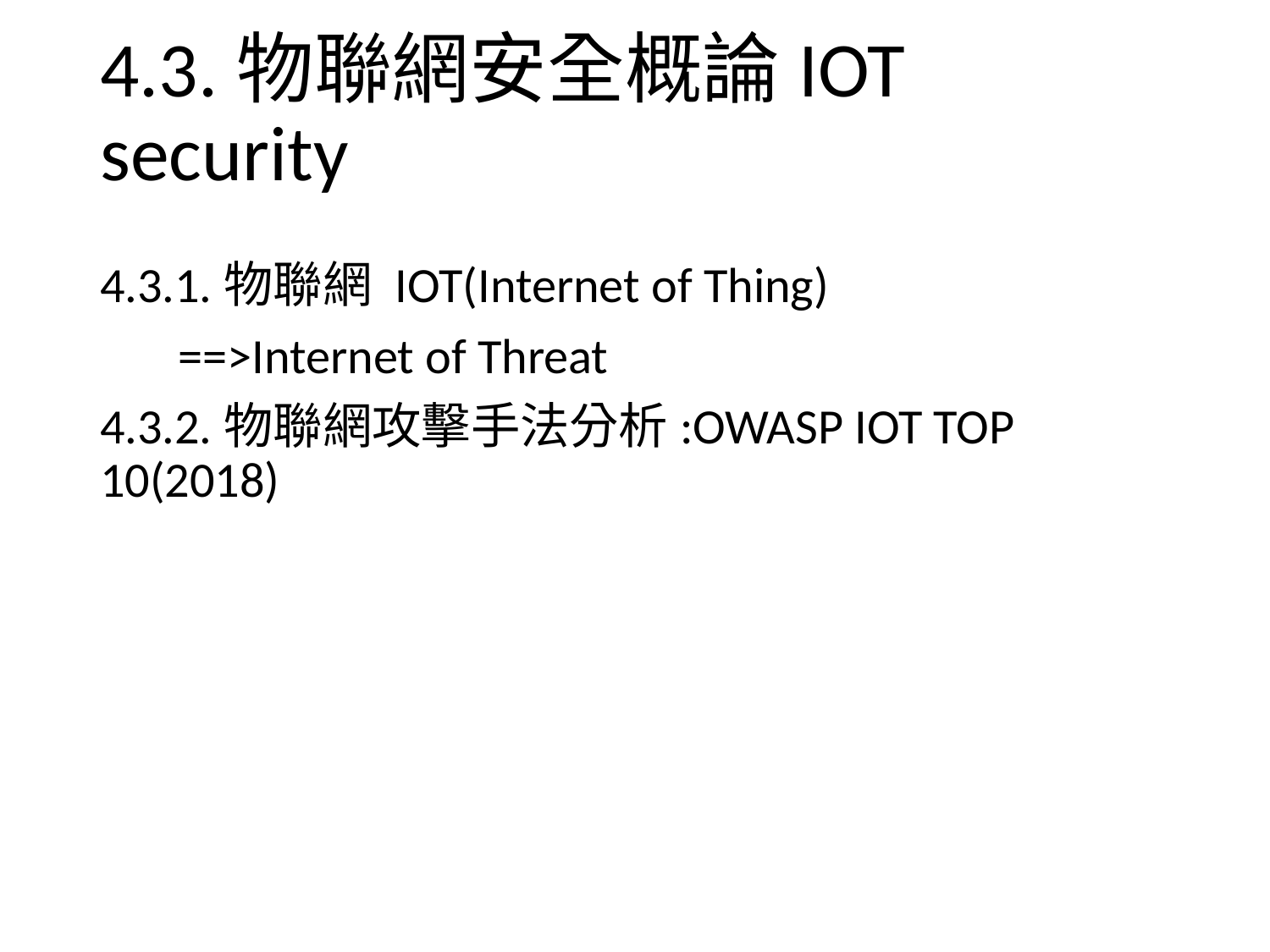

# 4.3.物聯網安全概論IOT security
4.3.1.物聯網 IOT(Internet of Thing)
       ==>Internet of Threat
4.3.2.物聯網攻擊手法分析:OWASP IOT TOP 10(2018)